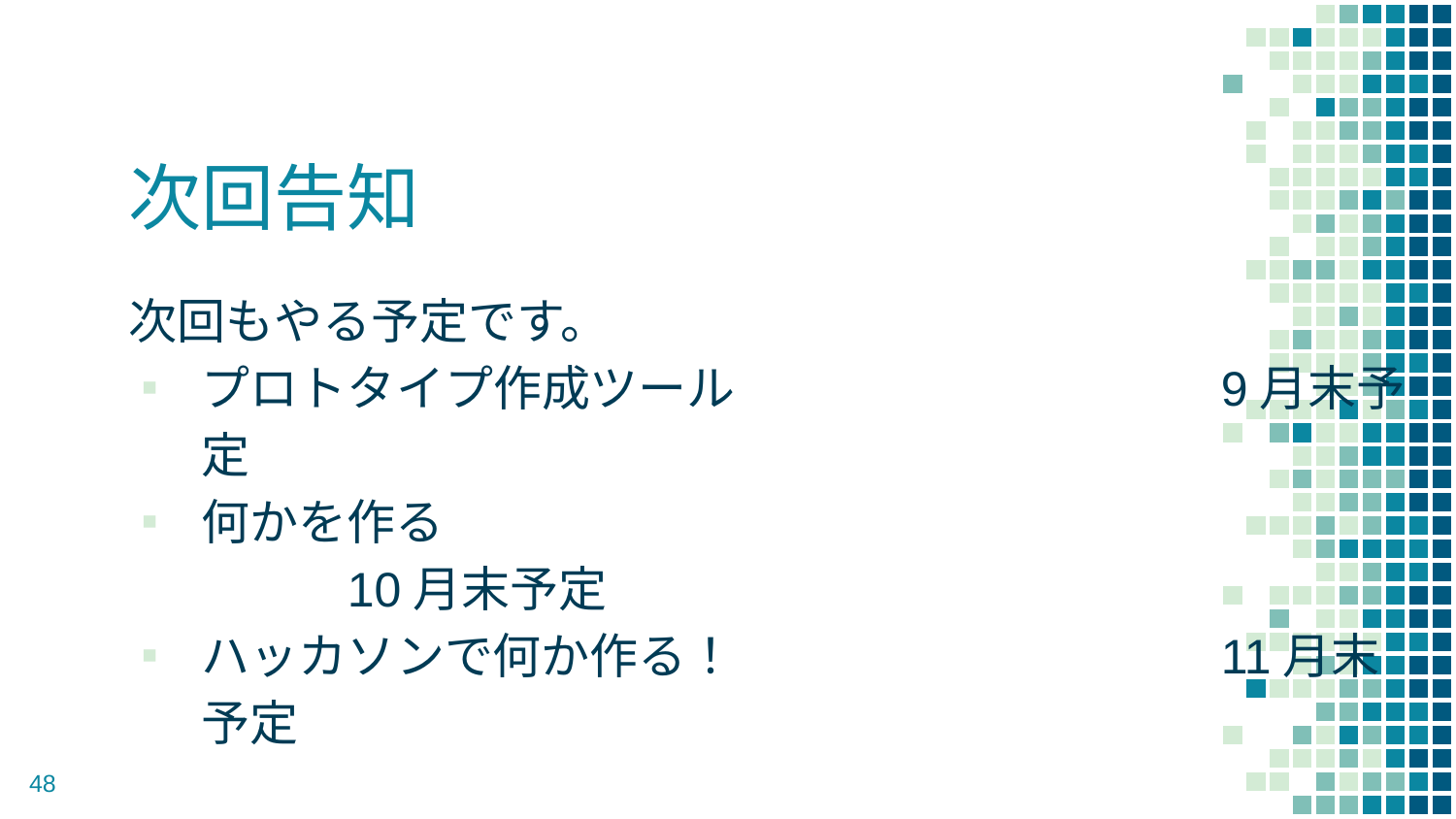

# 次回告知
次回もやる予定です。
プロトタイプ作成ツール				9月末予定
何かを作る								10月末予定
ハッカソンで何か作る！				11月末予定

48